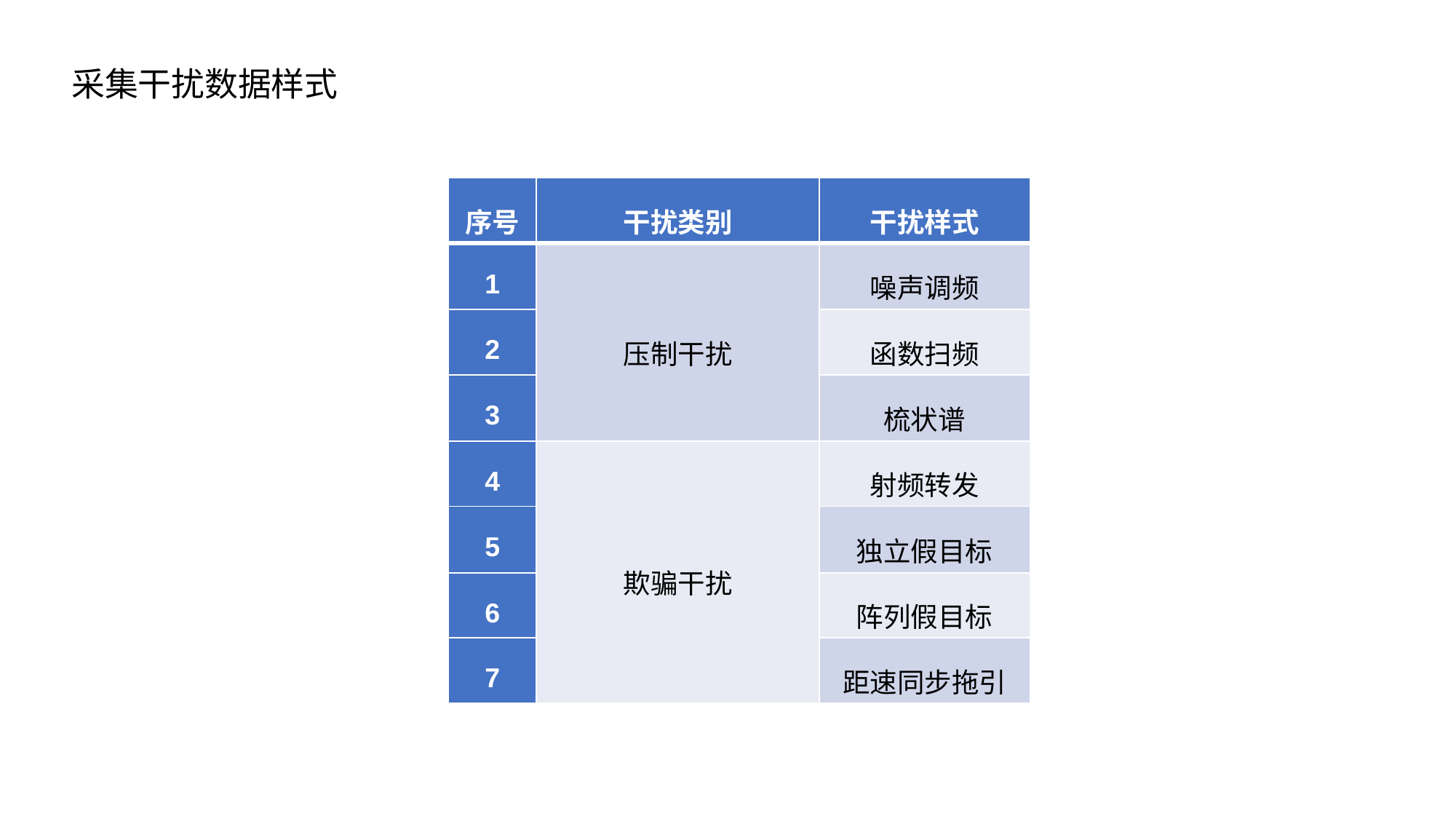

采集干扰数据样式
| 序号 | 干扰类别 | 干扰样式 |
| --- | --- | --- |
| 1 | 压制干扰 | 噪声调频 |
| 2 |  | 函数扫频 |
| 3 |  | 梳状谱 |
| 4 | 欺骗干扰 | 射频转发 |
| 5 |  | 独立假目标 |
| 6 |  | 阵列假目标 |
| 7 |  | 距速同步拖引 |
实测场景示意图                       实测场景图